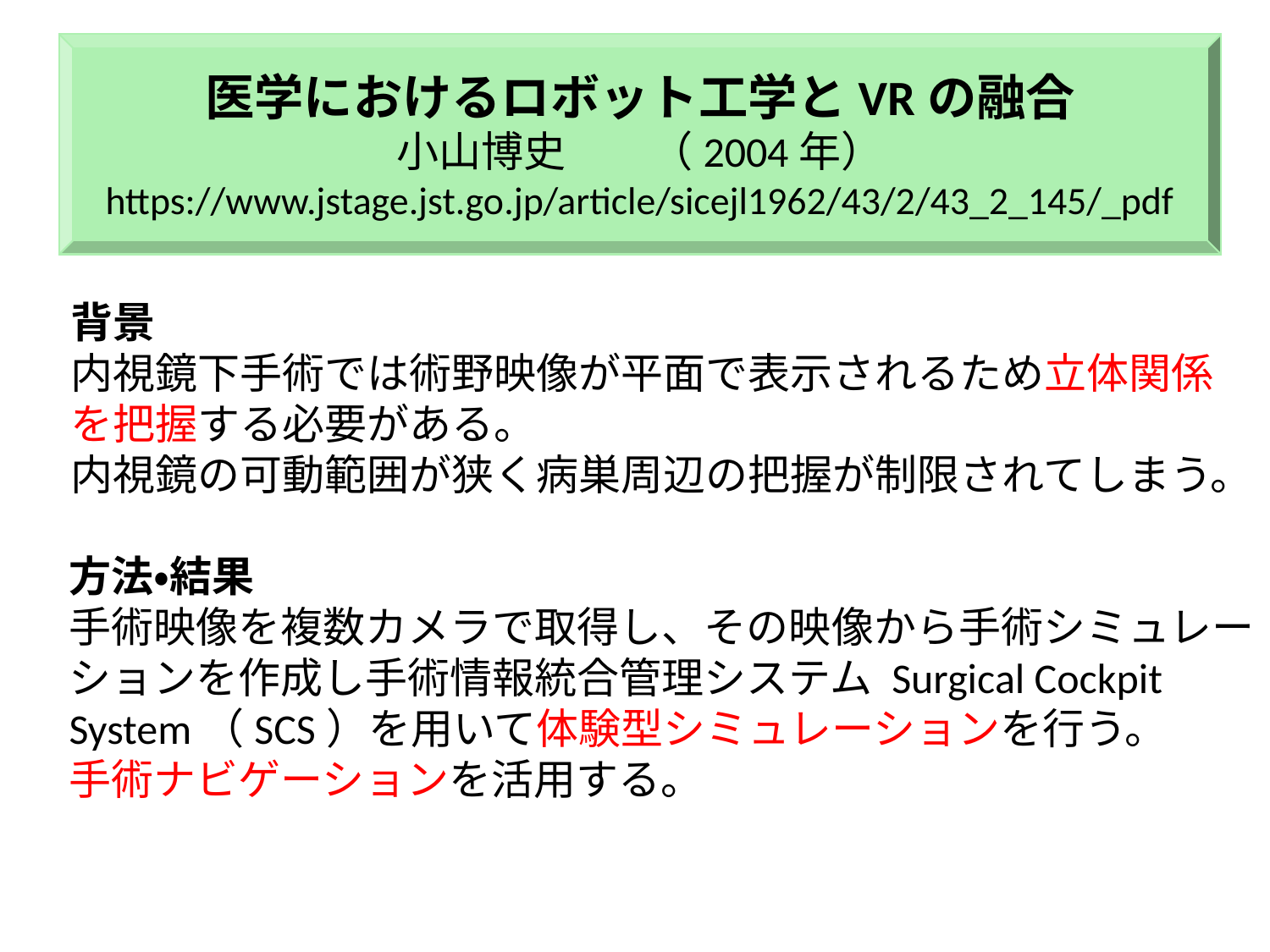

医学におけるロボット工学とVRの融合
小山博史　　（2004年）
https://www.jstage.jst.go.jp/article/sicejl1962/43/2/43_2_145/_pdf
背景
内視鏡下手術では術野映像が平面で表示されるため立体関係
を把握する必要がある。
内視鏡の可動範囲が狭く病巣周辺の把握が制限されてしまう。
方法・結果
手術映像を複数カメラで取得し、その映像から手術シミュレー
ションを作成し手術情報統合管理システム Surgical Cockpit
System（SCS）を用いて体験型シミュレーションを行う。
手術ナビゲーションを活用する。